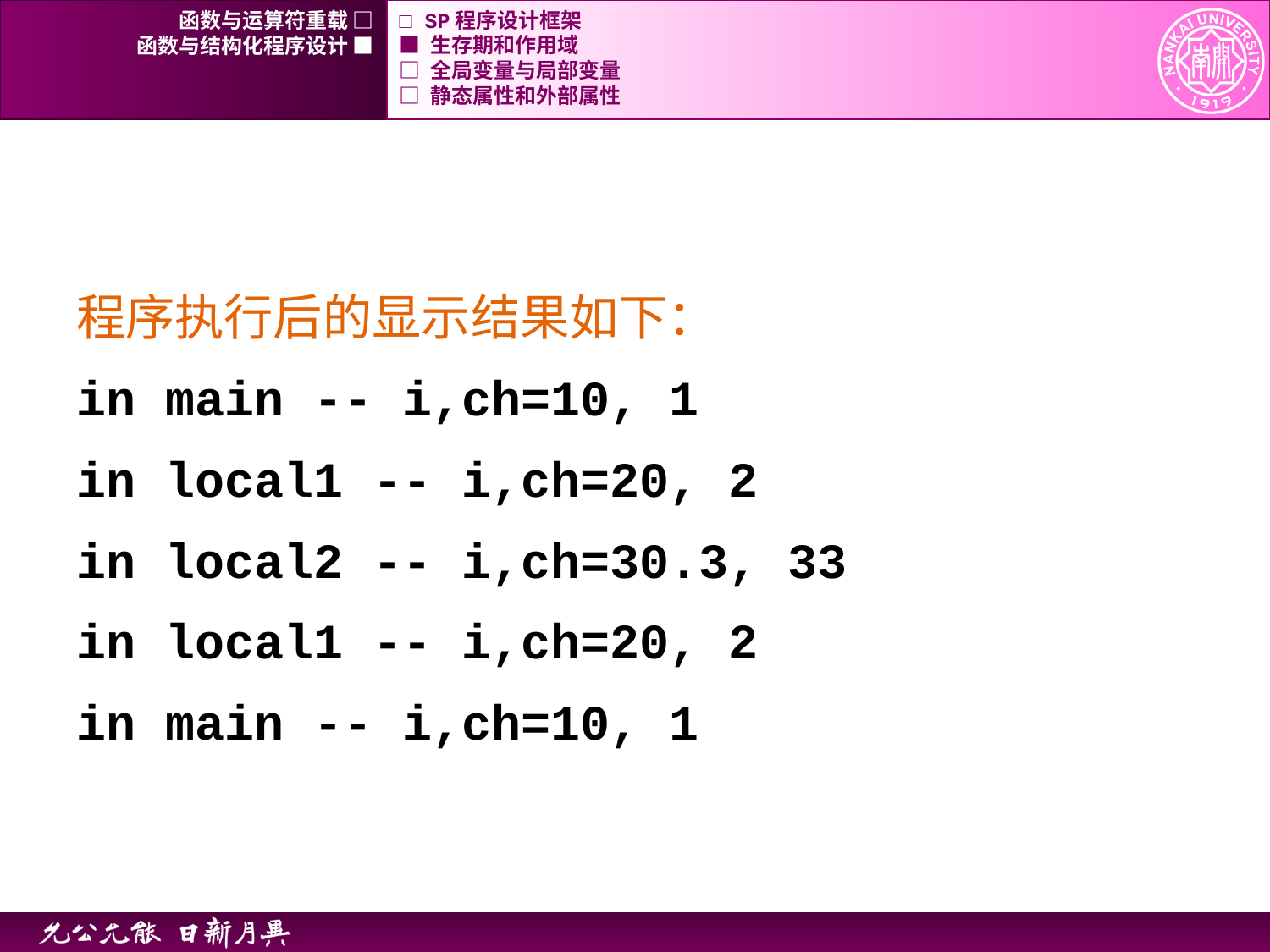

函数与运算符重载 □
□ SP程序设计框架
函数与结构化程序设计 ■
■ 生存期和作用域

□ 全局变量与局部变量

□ 静态属性和外部属性
程序执行后的显示结果如下：
in main -- i,ch=10, 1
in local1 -- i,ch=20, 2
in local2 -- i,ch=30.3, 33
in local1 -- i,ch=20, 2
in main -- i,ch=10, 1